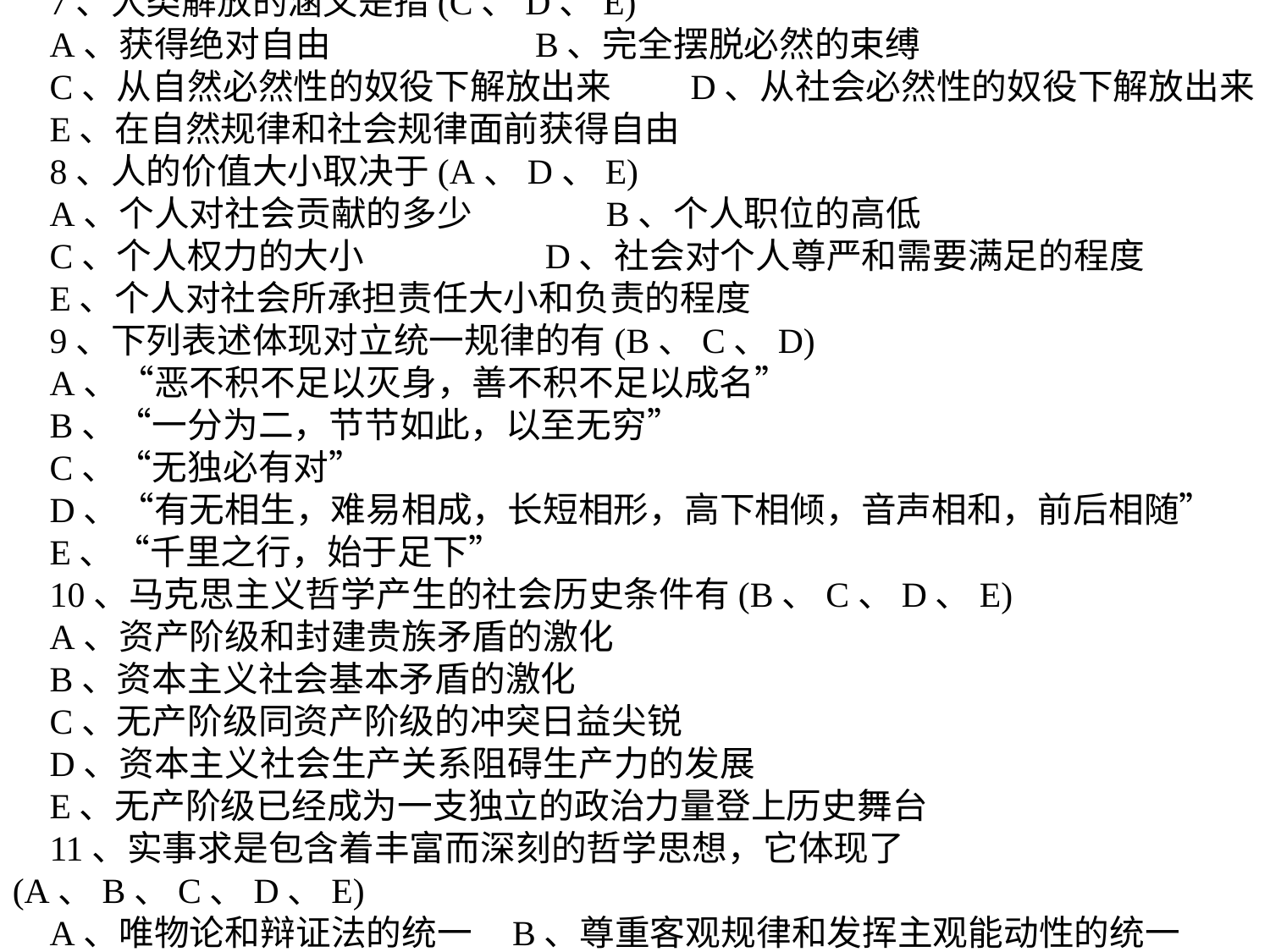

7、人类解放的涵义是指(C、D、E)
A、获得绝对自由                         B、完全摆脱必然的束缚
C、从自然必然性的奴役下解放出来         D、从社会必然性的奴役下解放出来
E、在自然规律和社会规律面前获得自由
8、人的价值大小取决于(A、D、E)
A、个人对社会贡献的多少                B、个人职位的高低
C、个人权力的大小                      D、社会对个人尊严和需要满足的程度
E、个人对社会所承担责任大小和负责的程度
9、下列表述体现对立统一规律的有(B、C、D)
A、“恶不积不足以灭身，善不积不足以成名”
B、“一分为二，节节如此，以至无穷”
C、“无独必有对”
D、“有无相生，难易相成，长短相形，高下相倾，音声相和，前后相随”
E、“千里之行，始于足下”
10、马克思主义哲学产生的社会历史条件有(B、C、D、E)
A、资产阶级和封建贵族矛盾的激化
B、资本主义社会基本矛盾的激化
C、无产阶级同资产阶级的冲突日益尖锐
D、资本主义社会生产关系阻碍生产力的发展
E、无产阶级已经成为一支独立的政治力量登上历史舞台
11、实事求是包含着丰富而深刻的哲学思想，它体现了(A、B、C、D、E)
A、唯物论和辩证法的统一    B、尊重客观规律和发挥主观能动性的统一